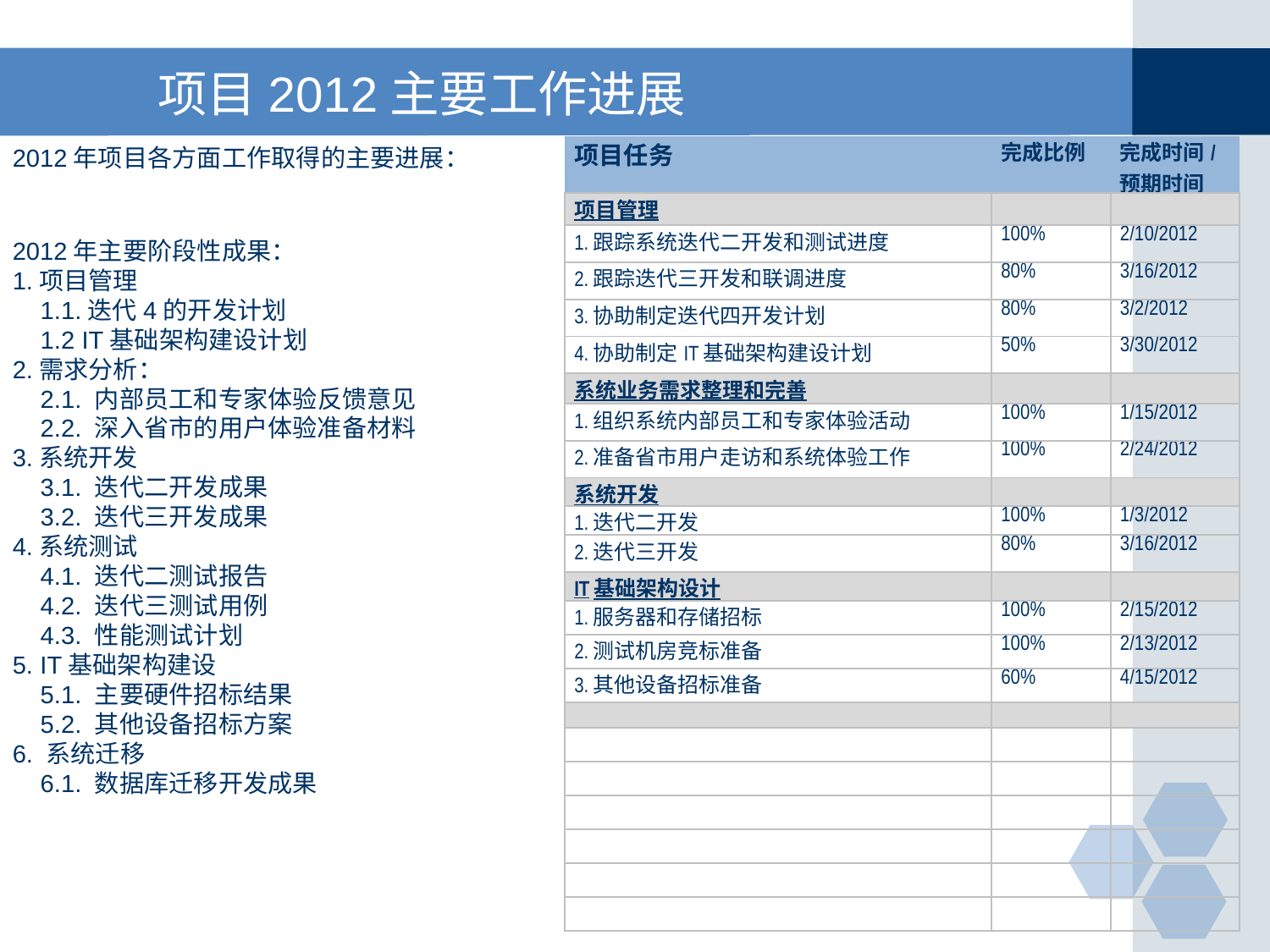

# 项目2012主要工作进展
2012年项目各方面工作取得的主要进展：

2012年主要阶段性成果：
1.项目管理
    1.1.迭代4的开发计划
    1.2 IT基础架构建设计划
2.需求分析：
    2.1. 内部员工和专家体验反馈意见
    2.2. 深入省市的用户体验准备材料
3.系统开发
    3.1. 迭代二开发成果
    3.2. 迭代三开发成果
4.系统测试
    4.1. 迭代二测试报告
    4.2. 迭代三测试用例
    4.3. 性能测试计划
5. IT基础架构建设
    5.1. 主要硬件招标结果
    5.2. 其他设备招标方案
6. 系统迁移
    6.1. 数据库迁移开发成果
| 项目任务 | 完成比例 | 完成时间/ 预期时间 |
| --- | --- | --- |
| 项目管理 |  |  |
| 1.跟踪系统迭代二开发和测试进度 | 100% | 2/10/2012 |
| 2.跟踪迭代三开发和联调进度 | 80% | 3/16/2012 |
| 3.协助制定迭代四开发计划 | 80% | 3/2/2012 |
| 4.协助制定IT基础架构建设计划 | 50% | 3/30/2012 |
| 系统业务需求整理和完善 |  |  |
| 1.组织系统内部员工和专家体验活动 | 100% | 1/15/2012 |
| 2.准备省市用户走访和系统体验工作 | 100% | 2/24/2012 |
| 系统开发 |  |  |
| 1.迭代二开发 | 100% | 1/3/2012 |
| 2.迭代三开发 | 80% | 3/16/2012 |
| IT基础架构设计 |  |  |
| 1.服务器和存储招标 | 100% | 2/15/2012 |
| 2.测试机房竞标准备 | 100% | 2/13/2012 |
| 3.其他设备招标准备 | 60% | 4/15/2012 |
|  |  |  |
|  |  |  |
|  |  |  |
|  |  |  |
|  |  |  |
|  |  |  |
|  |  |  |